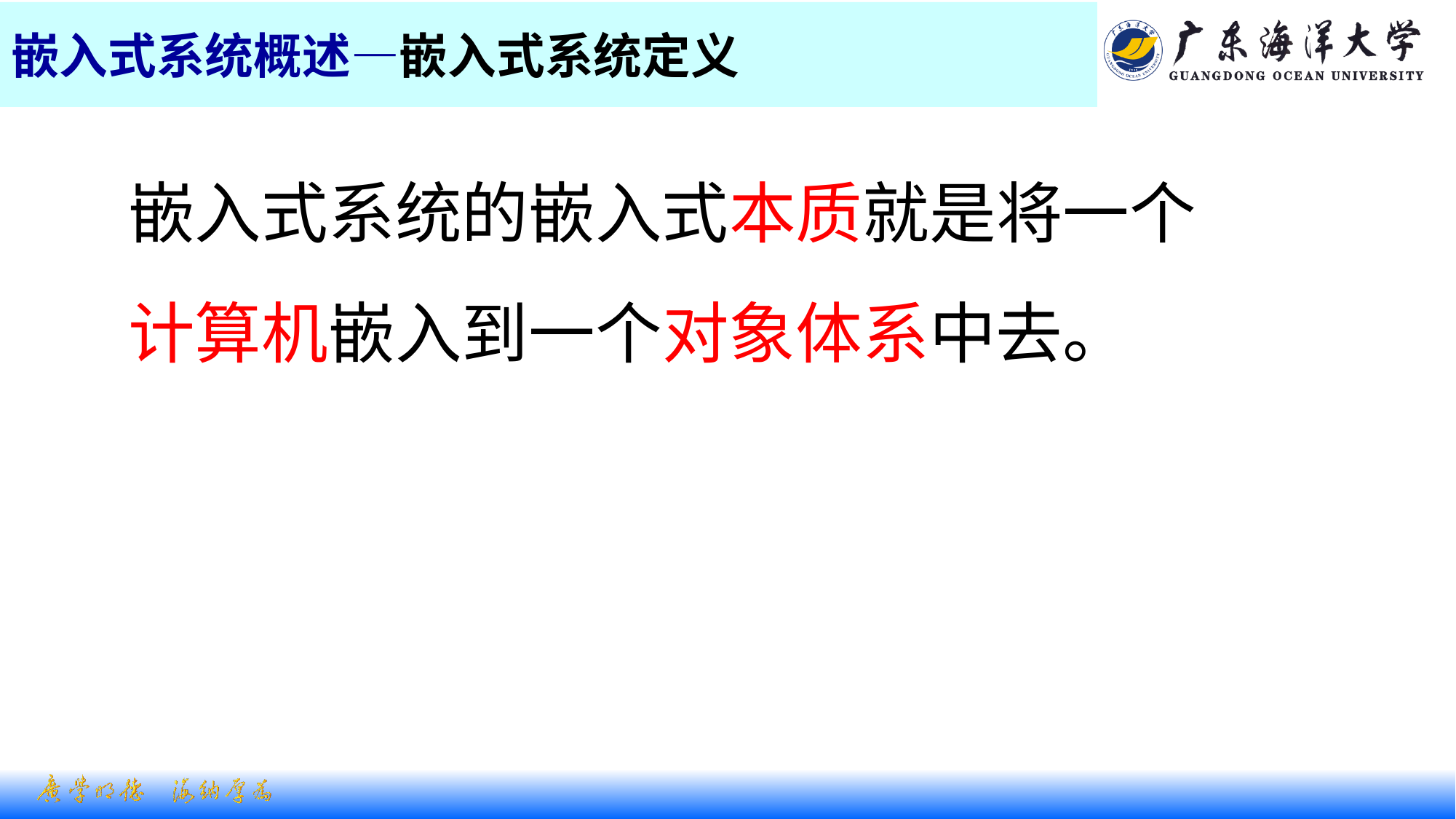

# 嵌入式系统概述—嵌入式系统定义

嵌入式系统的嵌入式本质就是将一个计算机嵌入到一个对象体系中去。
28